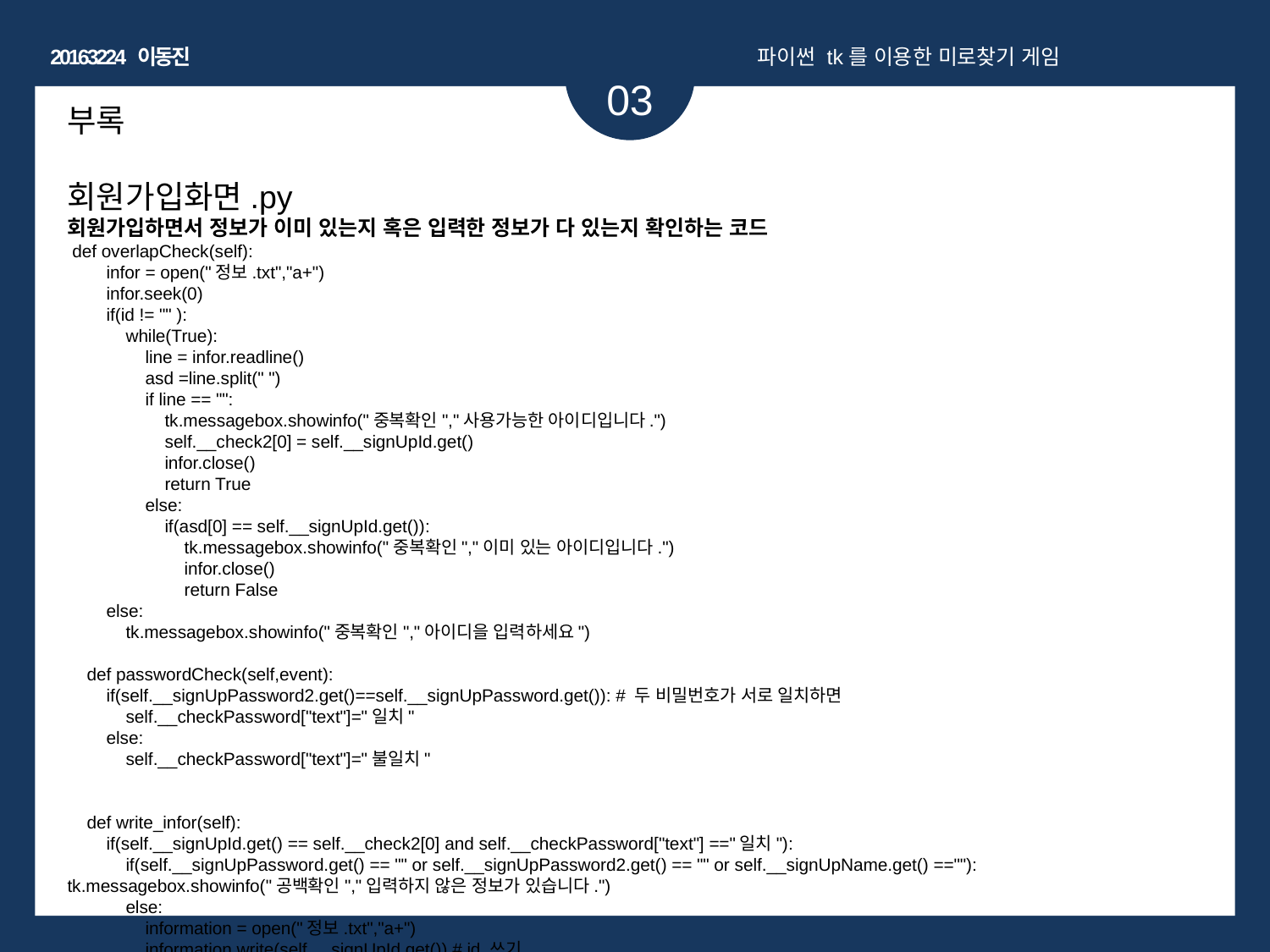

20163224 이동진
파이썬 tk를 이용한 미로찾기 게임
03

부록

회원가입화면.py
회원가입하면서 정보가 이미 있는지 혹은 입력한 정보가 다 있는지 확인하는 코드
 def overlapCheck(self):
        infor = open("정보.txt","a+")
        infor.seek(0)
        if(id != "" ):
            while(True):
                line = infor.readline()
                asd =line.split(" ")
                if line == "":
                    tk.messagebox.showinfo("중복확인","사용가능한 아이디입니다.")
                    self.__check2[0] = self.__signUpId.get()
                    infor.close()
                    return True
                else:
                    if(asd[0] == self.__signUpId.get()):
                        tk.messagebox.showinfo("중복확인","이미 있는 아이디입니다.")
                        infor.close()
                        return False
        else:
            tk.messagebox.showinfo("중복확인","아이디을 입력하세요")

    def passwordCheck(self,event):
        if(self.__signUpPassword2.get()==self.__signUpPassword.get()): # 두 비밀번호가 서로 일치하면
            self.__checkPassword["text"]="일치"
        else:
            self.__checkPassword["text"]="불일치"

    def write_infor(self):
        if(self.__signUpId.get() == self.__check2[0] and self.__checkPassword["text"] =="일치"):
            if(self.__signUpPassword.get() == "" or self.__signUpPassword2.get() == "" or self.__signUpName.get() ==""): tk.messagebox.showinfo("공백확인","입력하지 않은 정보가 있습니다.")
            else:
                information = open("정보.txt","a+")
                information.write(self.__signUpId.get()) # id 쓰기
                information.write(" "+self.__signUpPassword.get()+" "+self.__signUpName.get())
                information.write(" \n")
                information.close()
                tk.messagebox.showinfo("가입완료","가입이 완료되었습니다!")
                self.__sign.destroy()
                self.__loginRoot.deiconify()
        else:
            if(self.__signUpId.get() == self.__check2[0] and self.__checkPassword["text"] !="일치"):
                tk.messagebox.showinfo("불일치","비밀번호가 불일치합니다")
            else:
                tk.messagebox.showinfo("중복확인","중복확인을 해주세요")